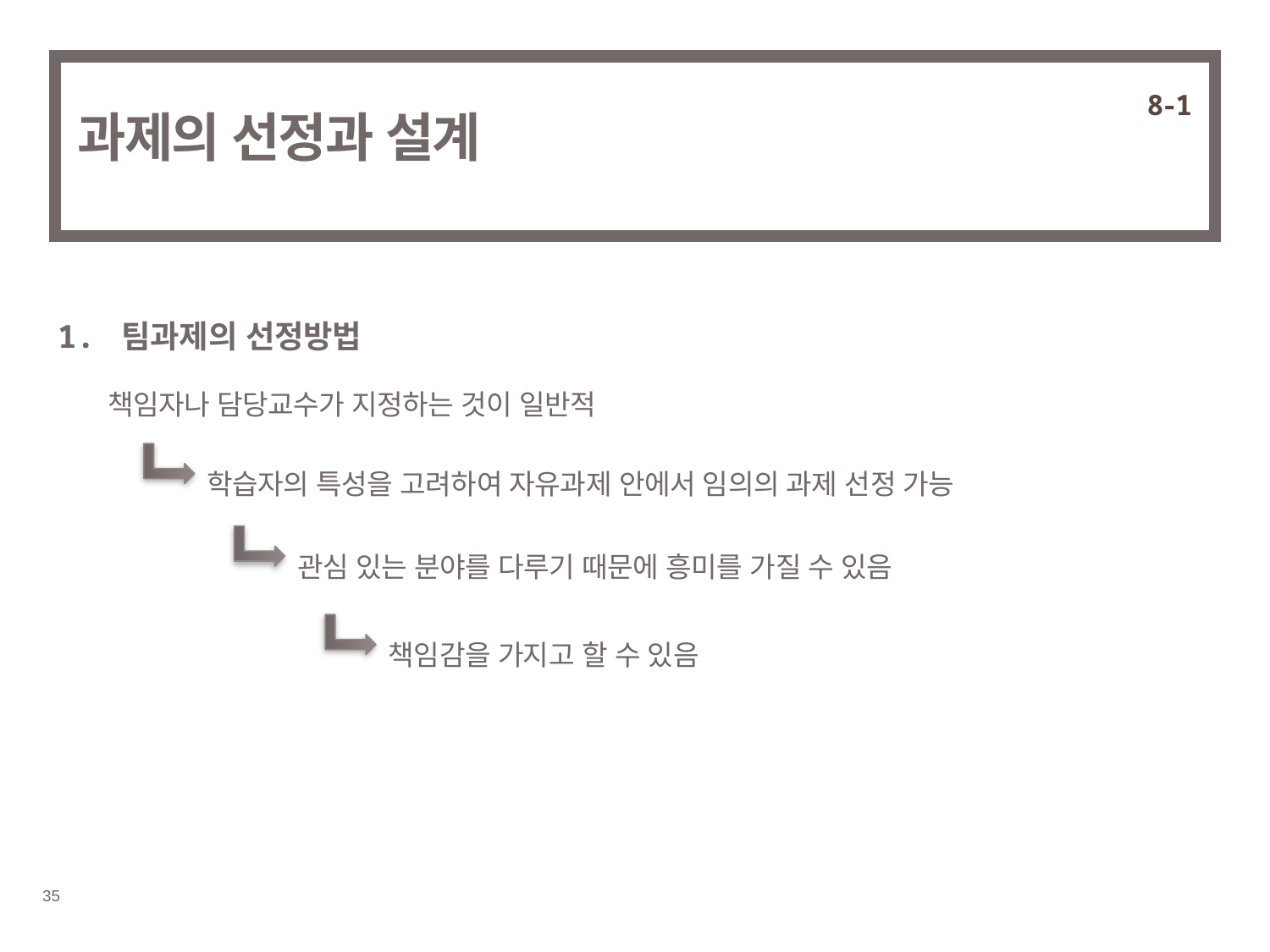

8-1

# 과제의 선정과 설계
1. 팀과제의 선정방법
책임자나 담당교수가 지정하는 것이 일반적

학습자의 특성을 고려하여 자유과제 안에서 임의의 과제 선정 가능

관심 있는 분야를 다루기 때문에 흥미를 가질 수 있음

책임감을 가지고 할 수 있음